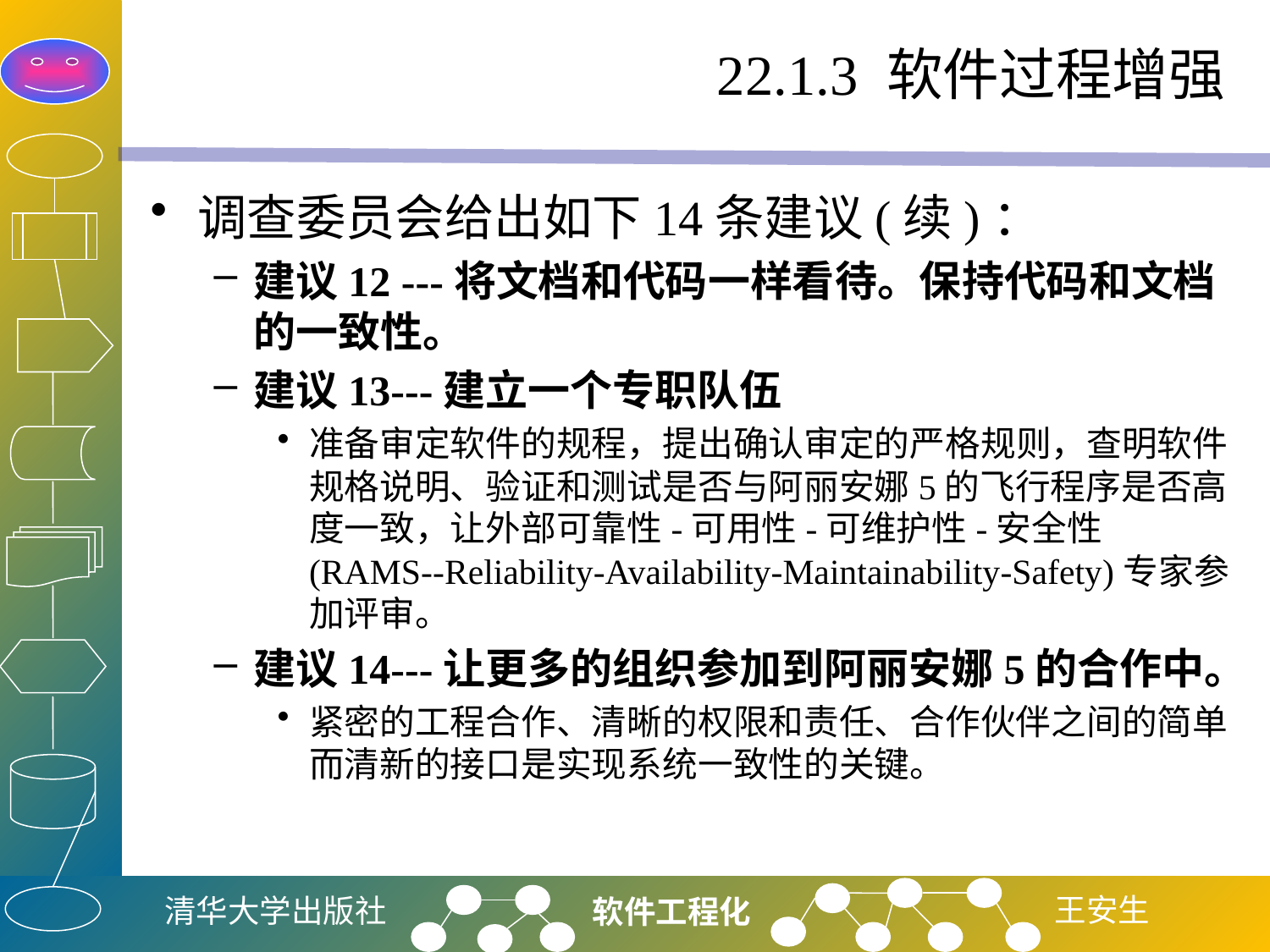

# 22.1.3 软件过程增强
调查委员会给出如下14条建议(续)：
建议12 ---将文档和代码一样看待。保持代码和文档的一致性。
建议13---建立一个专职队伍
准备审定软件的规程，提出确认审定的严格规则，查明软件规格说明、验证和测试是否与阿丽安娜5的飞行程序是否高度一致，让外部可靠性-可用性-可维护性-安全性(RAMS--Reliability-Availability-Maintainability-Safety)专家参加评审。
建议14---让更多的组织参加到阿丽安娜5的合作中。
紧密的工程合作、清晰的权限和责任、合作伙伴之间的简单而清新的接口是实现系统一致性的关键。